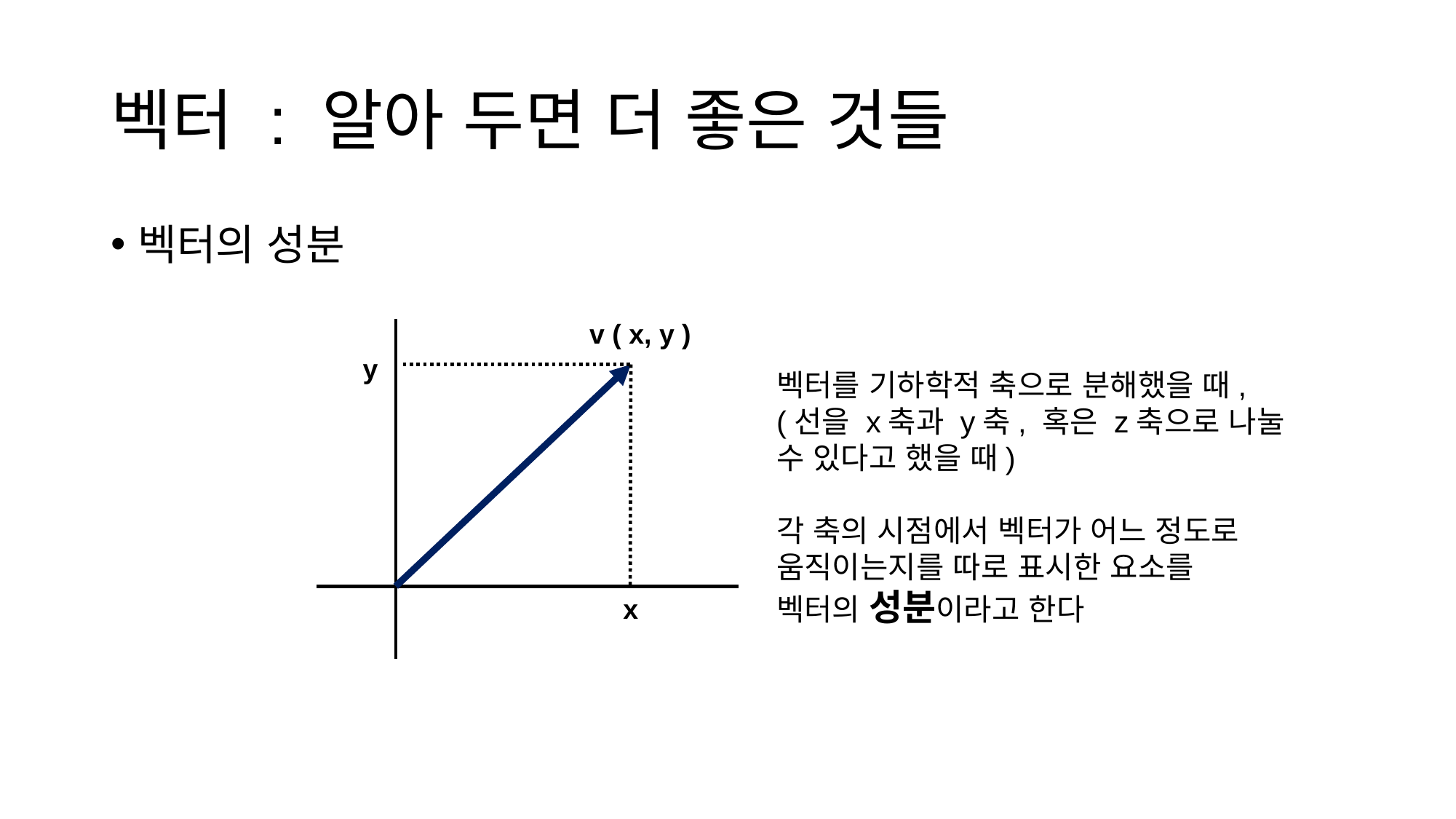

# 벡터 : 알아 두면 더 좋은 것들
벡터의 성분
v ( x, y )
y
벡터를 기하학적 축으로 분해했을 때,
(선을 x축과 y축, 혹은 z축으로 나눌 수 있다고 했을 때)

각 축의 시점에서 벡터가 어느 정도로 움직이는지를 따로 표시한 요소를
벡터의 성분이라고 한다
x